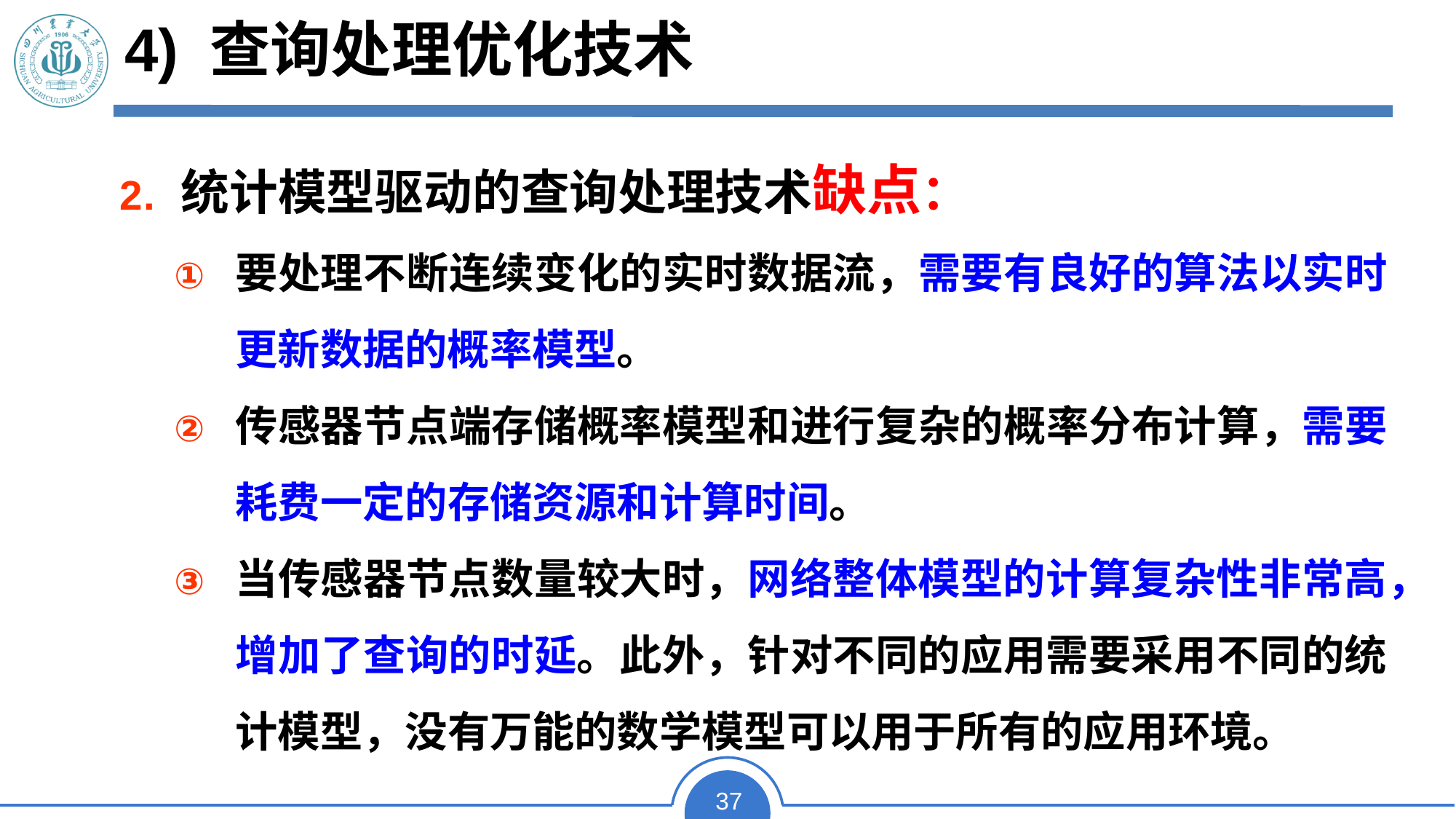

# 4) 查询处理优化技术
统计模型驱动的查询处理技术缺点：
要处理不断连续变化的实时数据流，需要有良好的算法以实时更新数据的概率模型。
传感器节点端存储概率模型和进行复杂的概率分布计算，需要耗费一定的存储资源和计算时间。
当传感器节点数量较大时，网络整体模型的计算复杂性非常高，增加了查询的时延。此外，针对不同的应用需要采用不同的统计模型，没有万能的数学模型可以用于所有的应用环境。